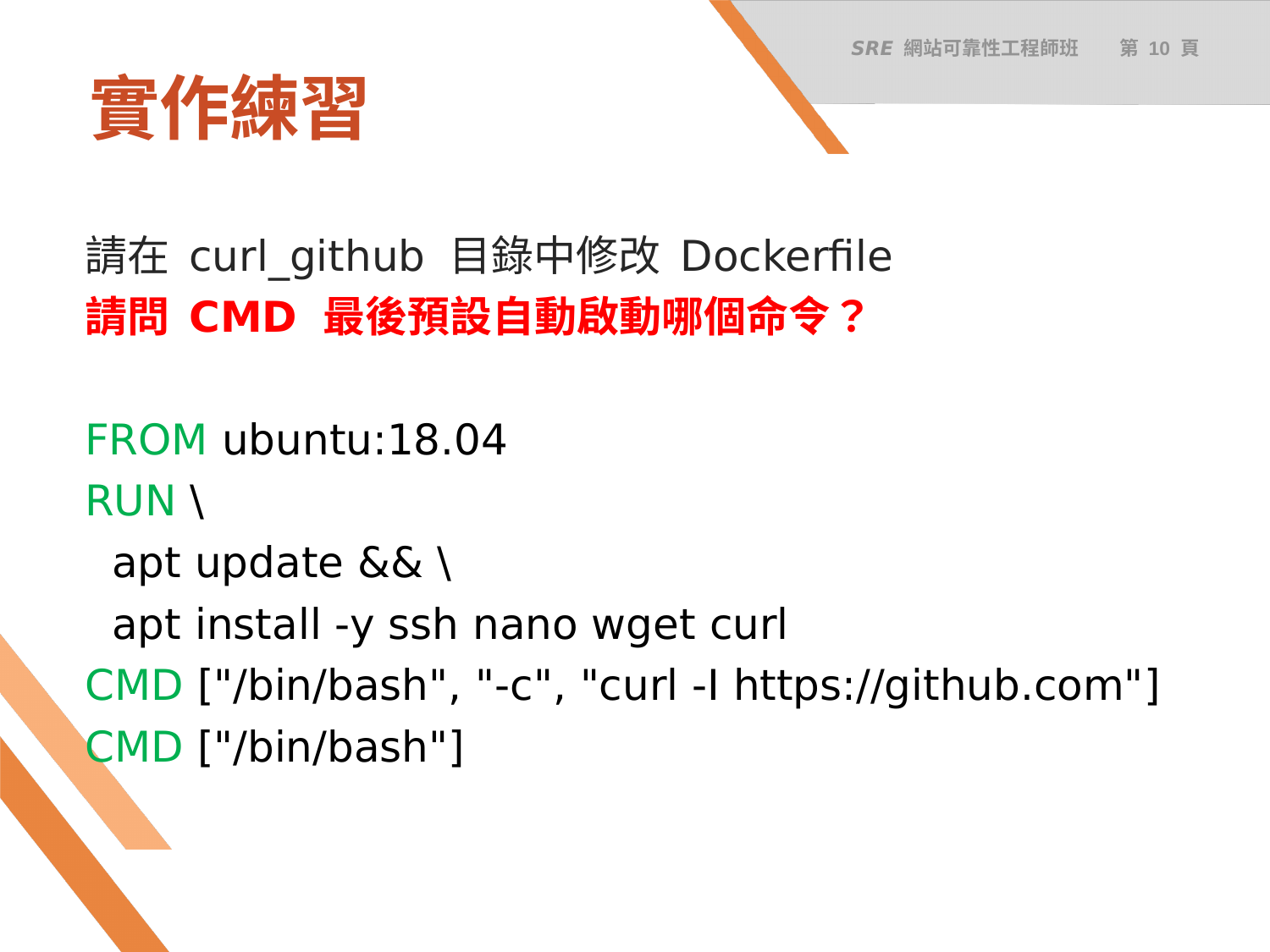

SRE 網站可靠性工程師班
第 10 頁
# 實作練習
請在 curl_github 目錄中修改 Dockerfile
請問 CMD 最後預設自動啟動哪個命令？

FROM ubuntu:18.04
RUN \
  apt update && \
  apt install -y ssh nano wget curl
CMD ["/bin/bash", "-c", "curl -I https://github.com"]
CMD ["/bin/bash"]